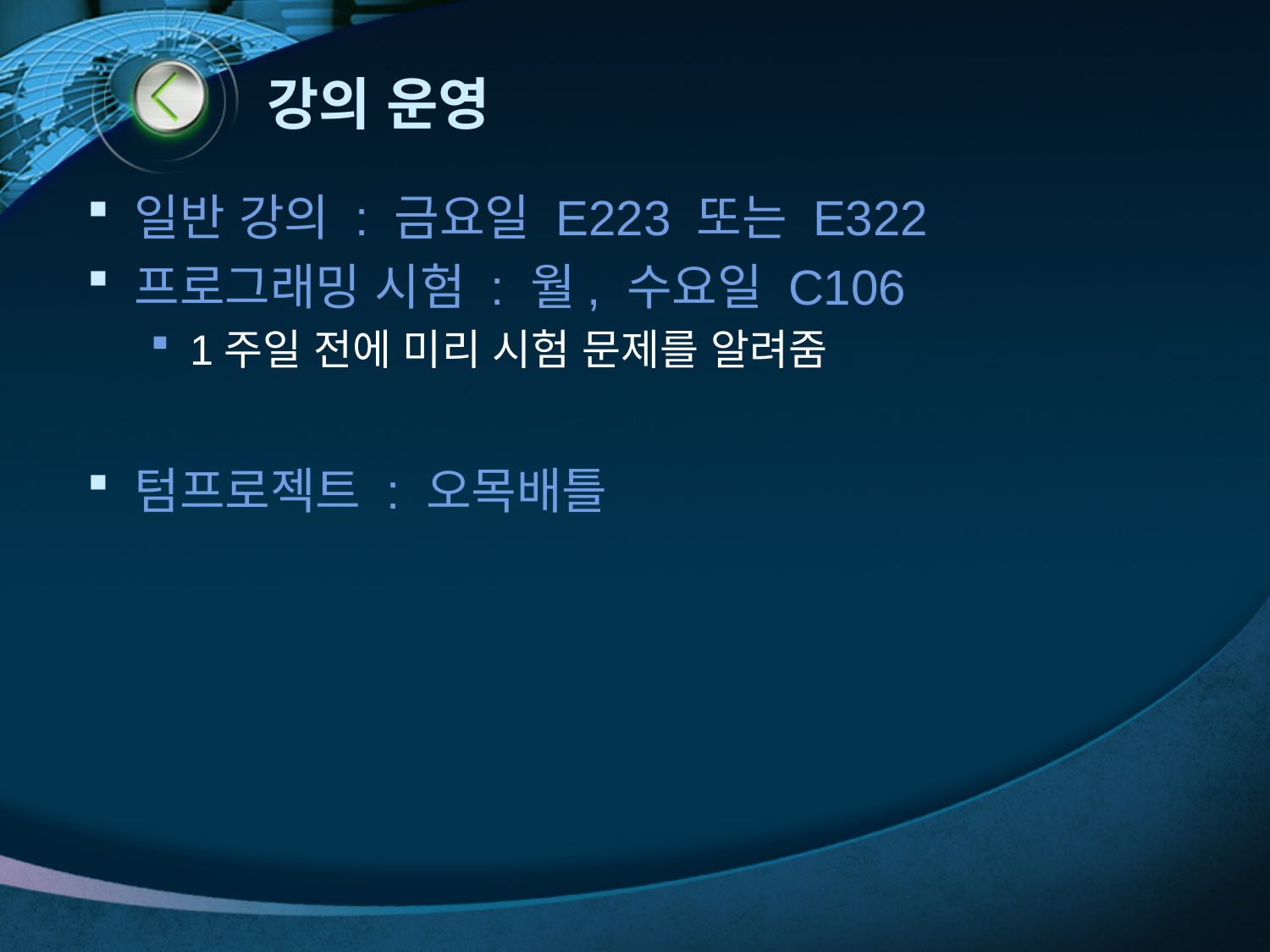

# 강의 운영
일반 강의 : 금요일 E223 또는 E322
프로그래밍 시험 : 월, 수요일 C106
1주일 전에 미리 시험 문제를 알려줌

텀프로젝트 : 오목배틀